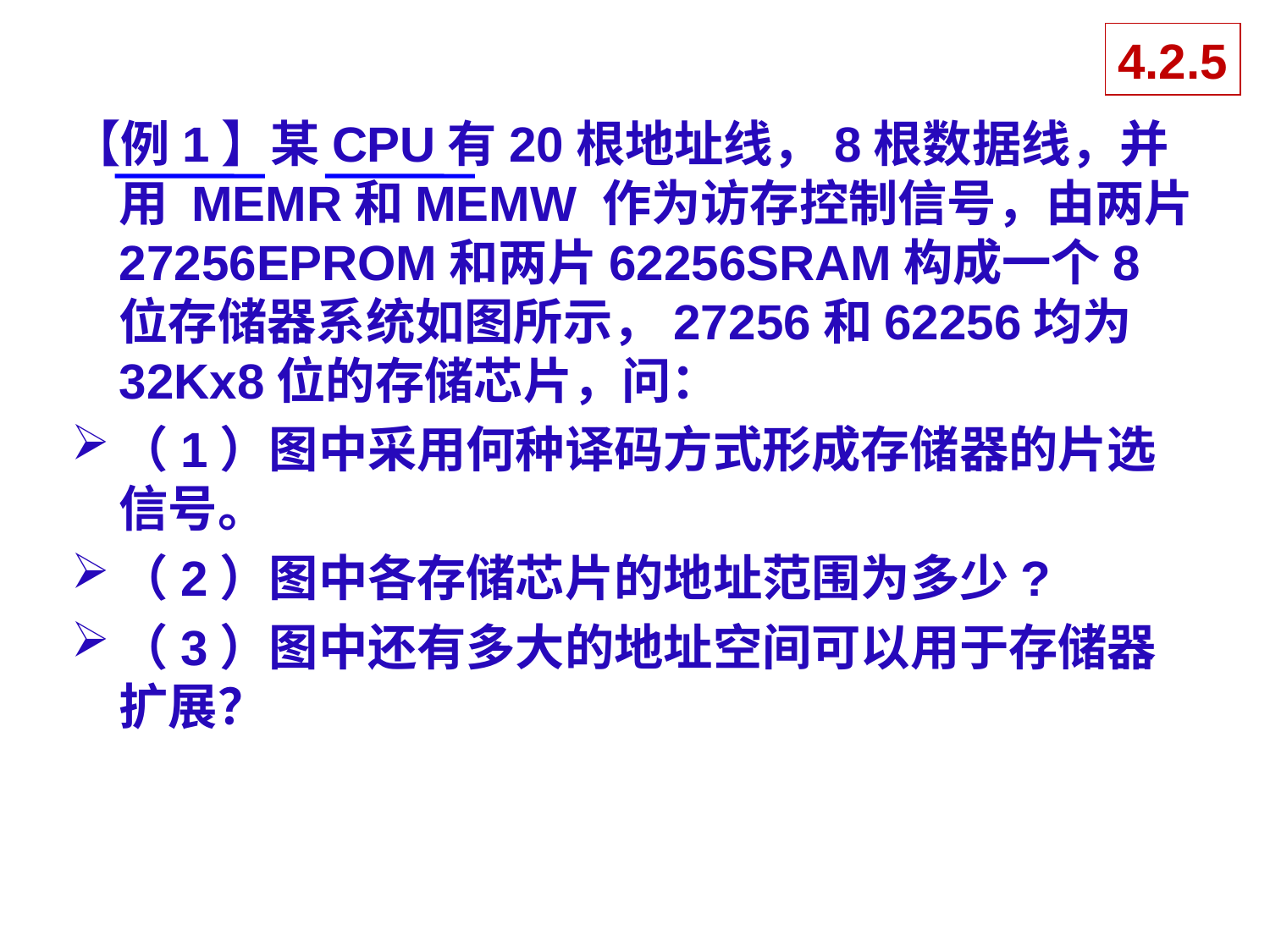

4.2.5
【例1】某CPU有20根地址线，8根数据线，并用 MEMR和MEMW 作为访存控制信号，由两片27256EPROM和两片62256SRAM构成一个8位存储器系统如图所示，27256和62256均为32Kx8位的存储芯片，问：
（1）图中采用何种译码方式形成存储器的片选信号。
（2）图中各存储芯片的地址范围为多少?
（3）图中还有多大的地址空间可以用于存储器扩展？